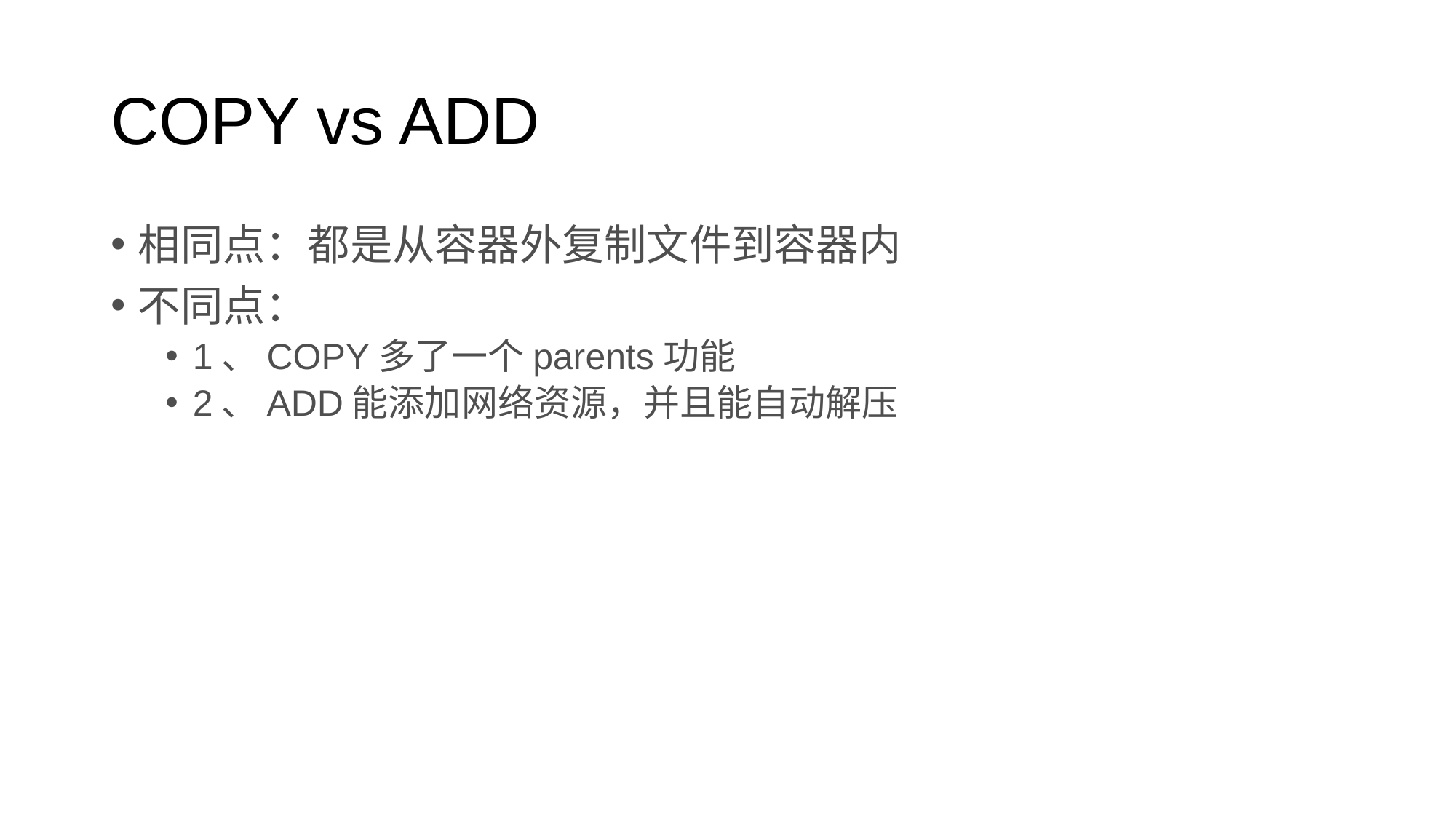

# COPY vs ADD
相同点：都是从容器外复制文件到容器内
不同点：
1、COPY多了一个parents功能
2、ADD能添加网络资源，并且能自动解压